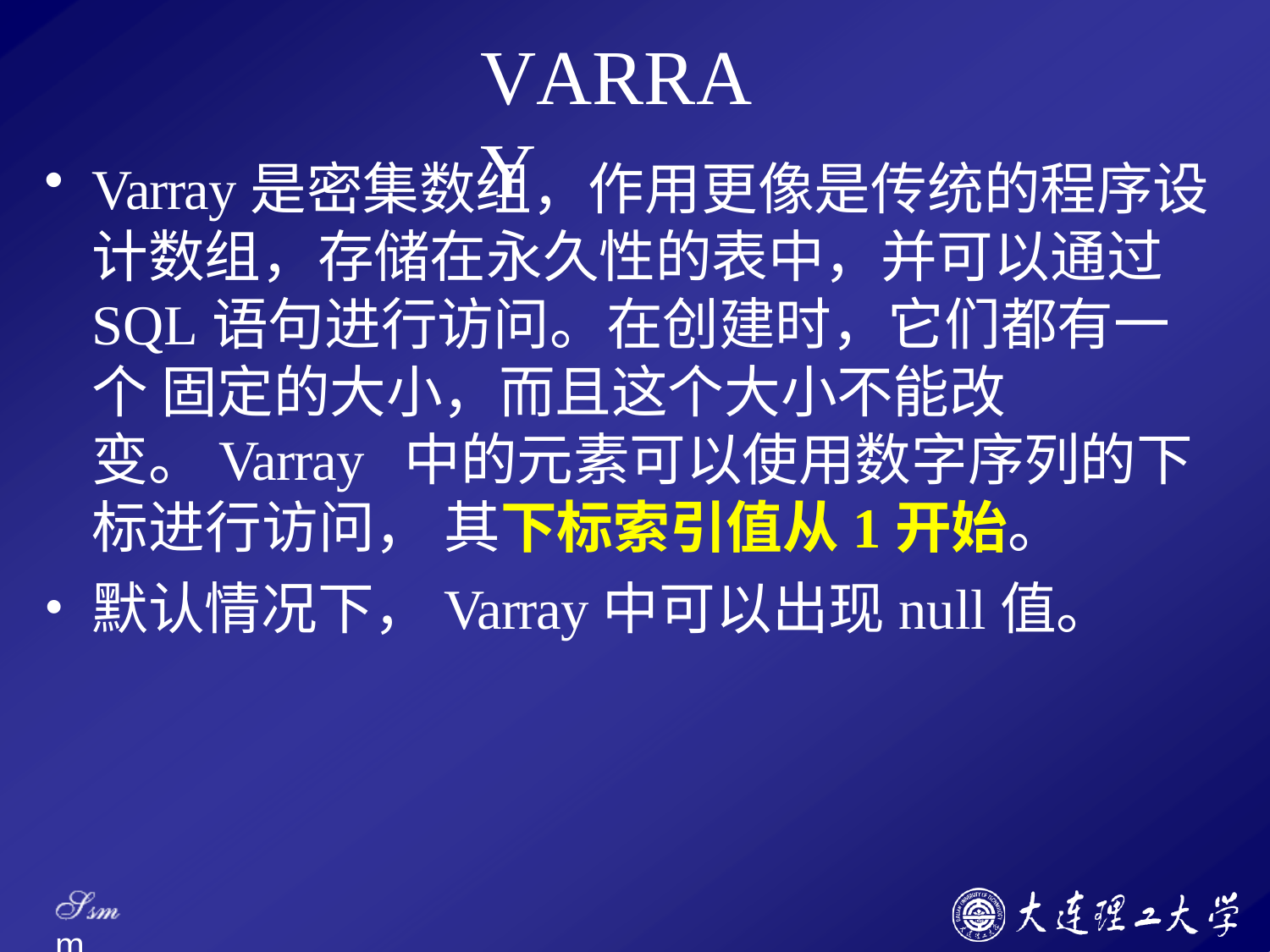

# VARRAY
Varray是密集数组，作用更像是传统的程序设 计数组，存储在永久性的表中，并可以通过 SQL语句进行访问。在创建时，它们都有一个 固定的大小，而且这个大小不能改变。Varray  中的元素可以使用数字序列的下标进行访问， 其下标索引值从1开始。
默认情况下，Varray中可以出现null值。

Ssm